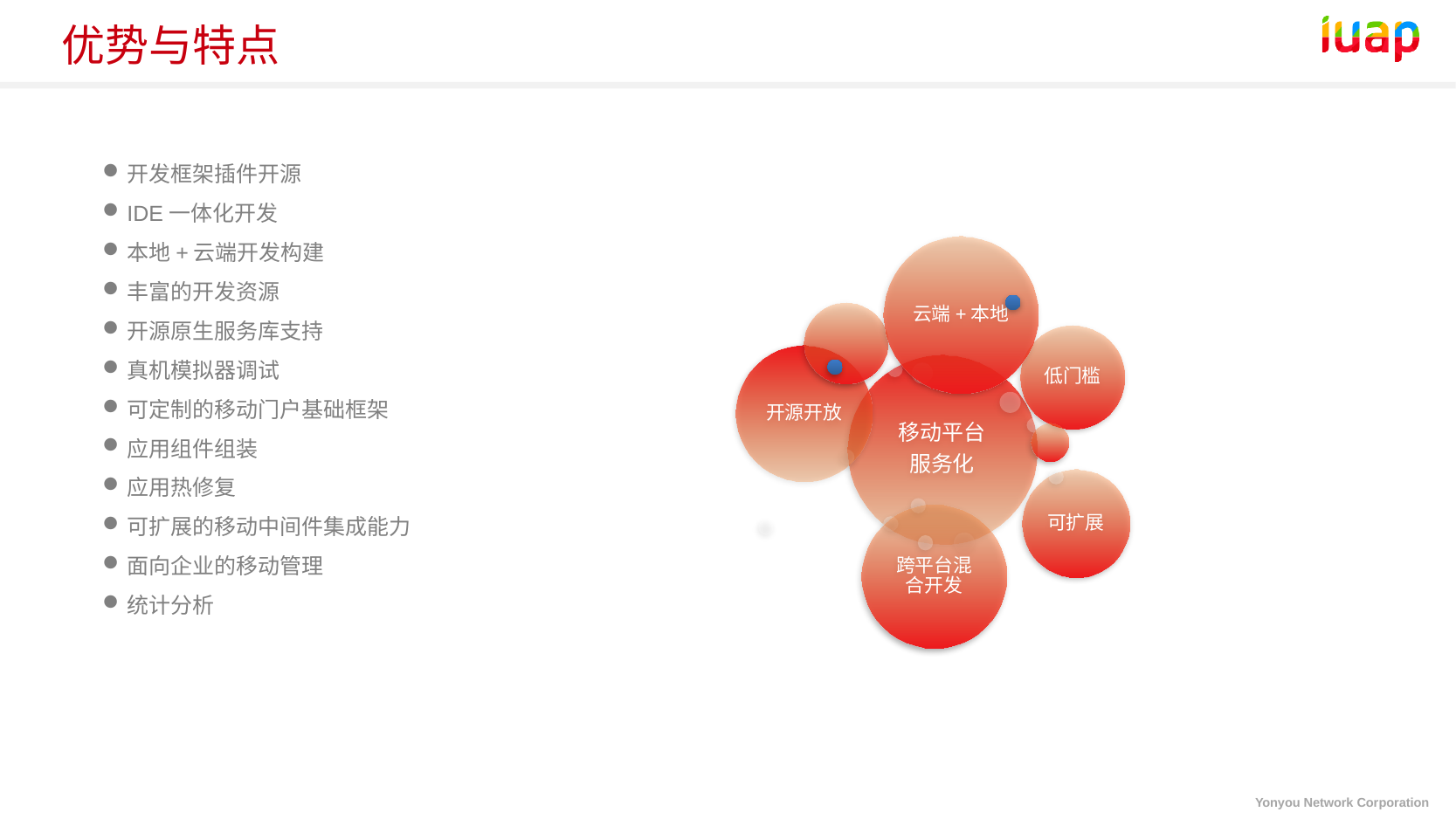

# 优势与特点
开发框架插件开源
IDE一体化开发
本地+云端开发构建
丰富的开发资源
开源原生服务库支持
真机模拟器调试
可定制的移动门户基础框架
应用组件组装
应用热修复
可扩展的移动中间件集成能力
面向企业的移动管理
统计分析
移动平台
服务化
开源开放
低门槛
可扩展
跨平台混合开发
云端+本地